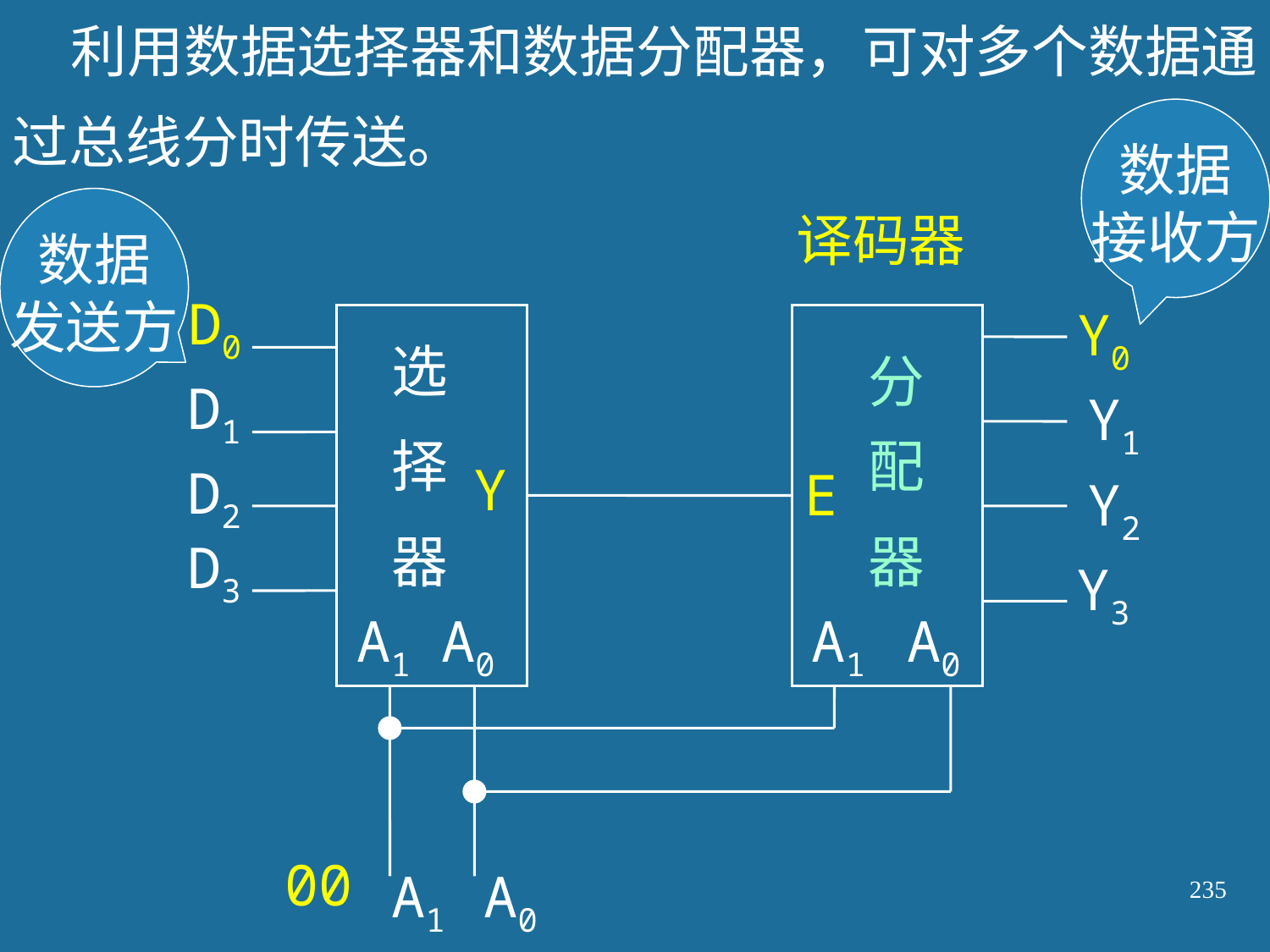

利用数据选择器和数据分配器，可对多个数据通
数据
接收方
过总线分时传送。
数据
发送方
译码器
D0
Y0

选

分

D1
Y1

择
配

Y
D2
E
Y2

器
器
D3
Y3

A1
A0
A1
A0

A1
A0
00
235